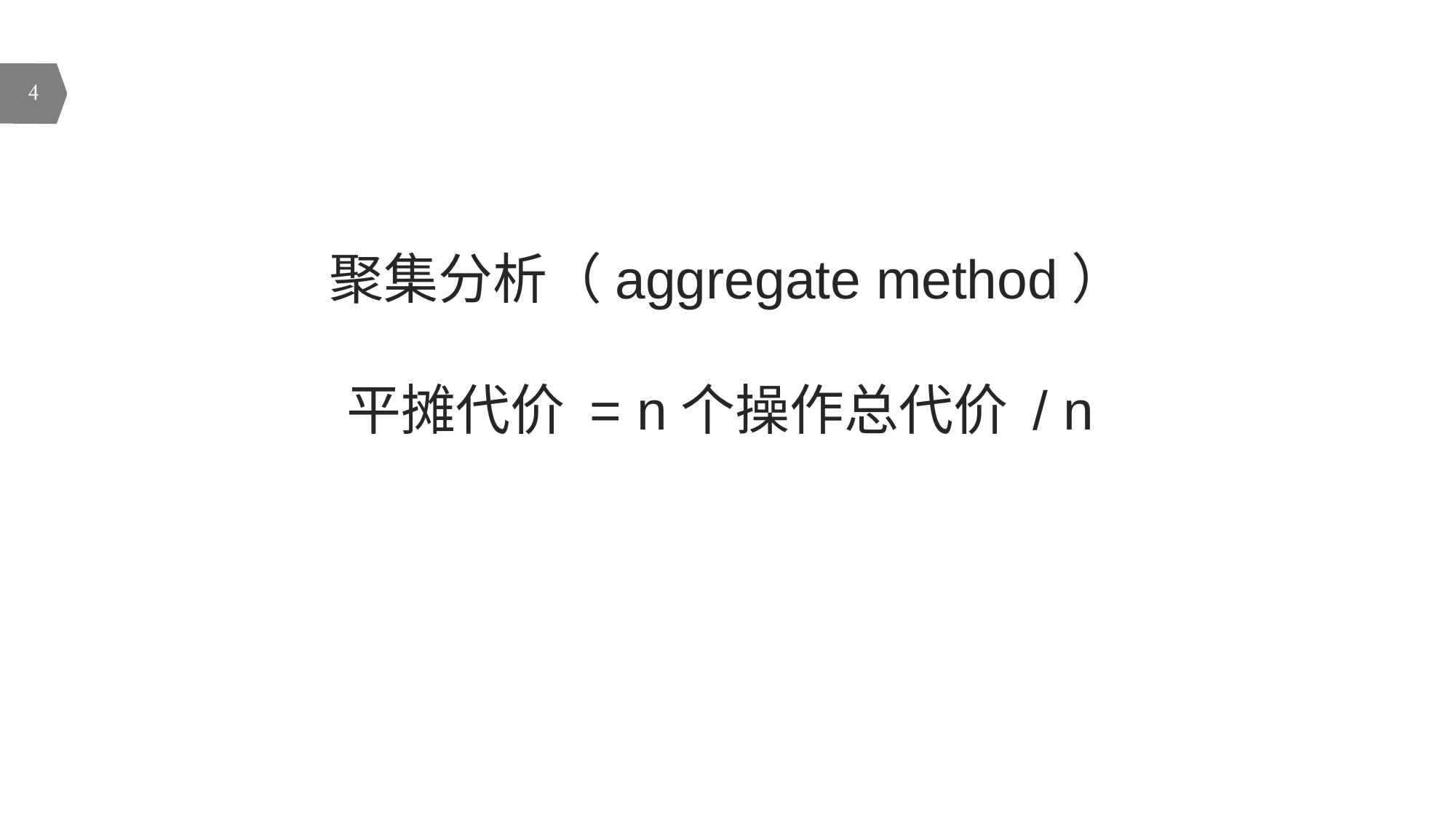

4
# 聚集分析（aggregate method） 平摊代价 = n个操作总代价 / n